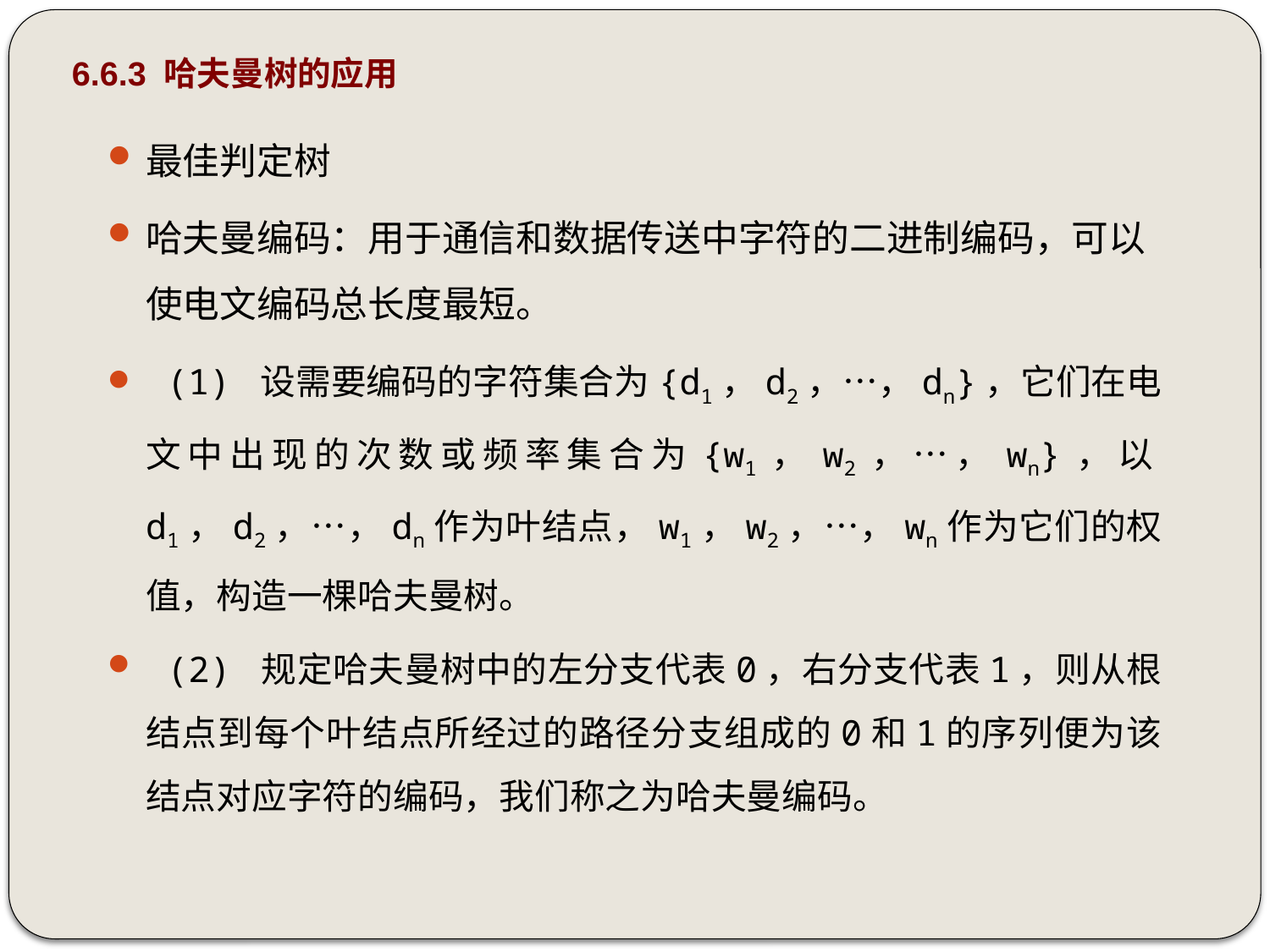

# 6.6.3 哈夫曼树的应用
最佳判定树
哈夫曼编码：用于通信和数据传送中字符的二进制编码，可以使电文编码总长度最短。
 (1) 设需要编码的字符集合为{d1，d2，…，dn}，它们在电文中出现的次数或频率集合为{w1，w2，…，wn}，以d1，d2，…，dn作为叶结点，w1，w2，…，wn作为它们的权值，构造一棵哈夫曼树。
 (2) 规定哈夫曼树中的左分支代表0，右分支代表1，则从根结点到每个叶结点所经过的路径分支组成的0和1的序列便为该结点对应字符的编码，我们称之为哈夫曼编码。